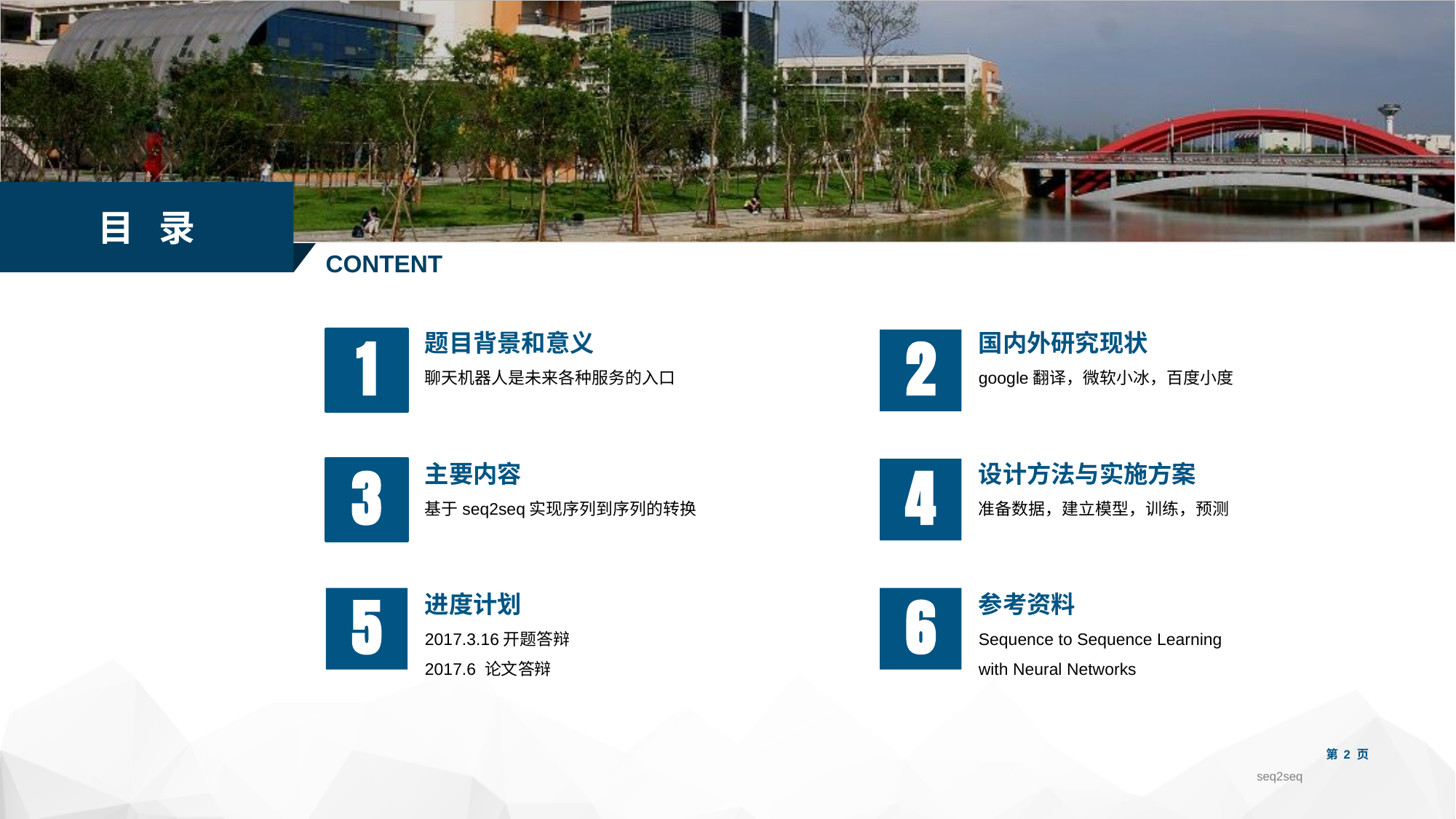

目   录

CONTENT
题目背景和意义
聊天机器人是未来各种服务的入口
国内外研究现状
google翻译，微软小冰，百度小度
1
2
3
主要内容
基于seq2seq实现序列到序列的转换
4
设计方法与实施方案
准备数据，建立模型，训练，预测
5
6
进度计划
2017.3.16开题答辩
2017.6 论文答辩
参考资料
Sequence to Sequence Learning with Neural Networks

第 2 页
seq2seq